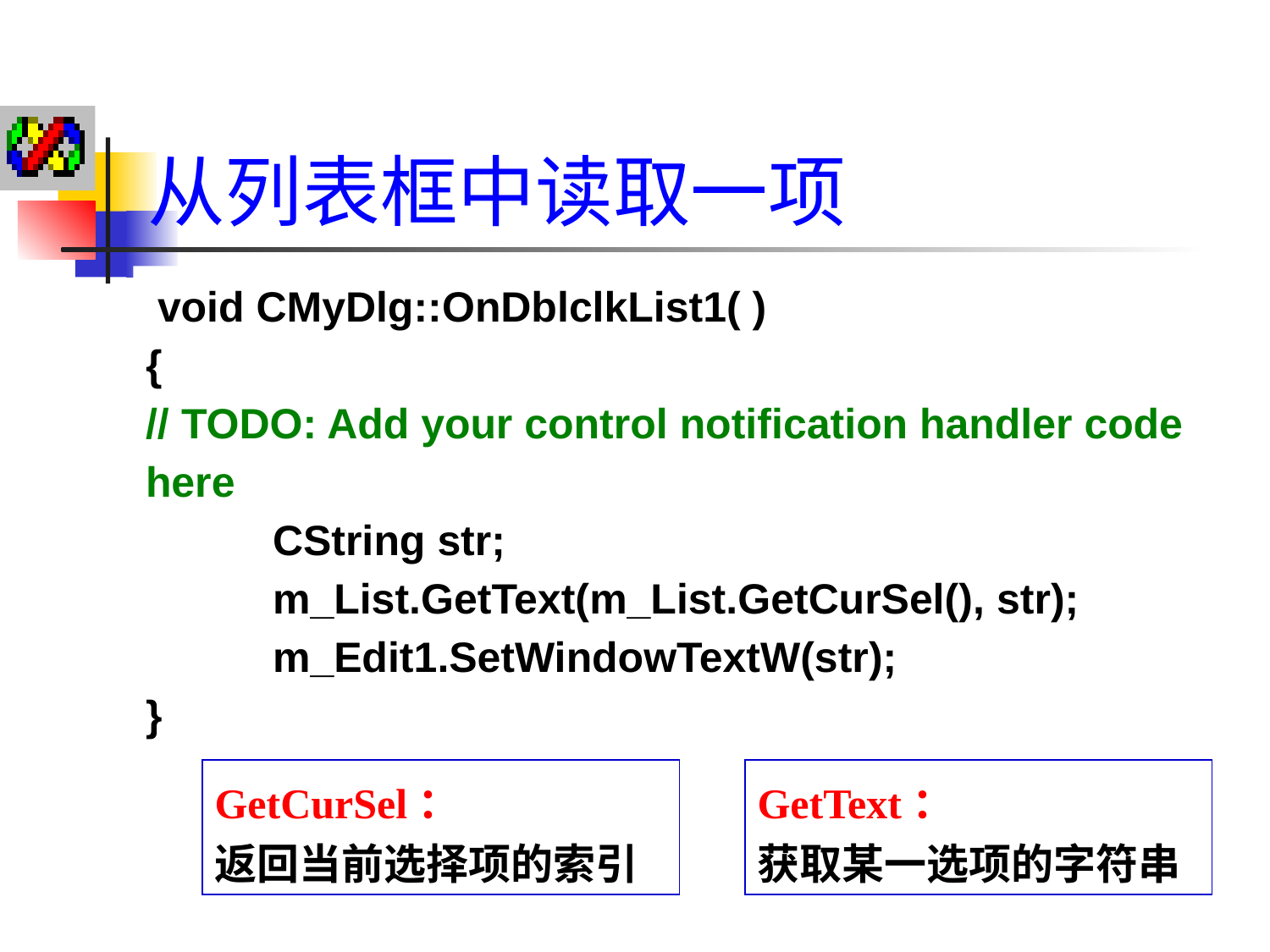

从列表框中读取一项
 void CMyDlg::OnDblclkList1( )
{
// TODO: Add your control notification handler code here
	CString str;
	m_List.GetText(m_List.GetCurSel(), str);
	m_Edit1.SetWindowTextW(str);
}
GetCurSel：
返回当前选择项的索引
GetText：
获取某一选项的字符串